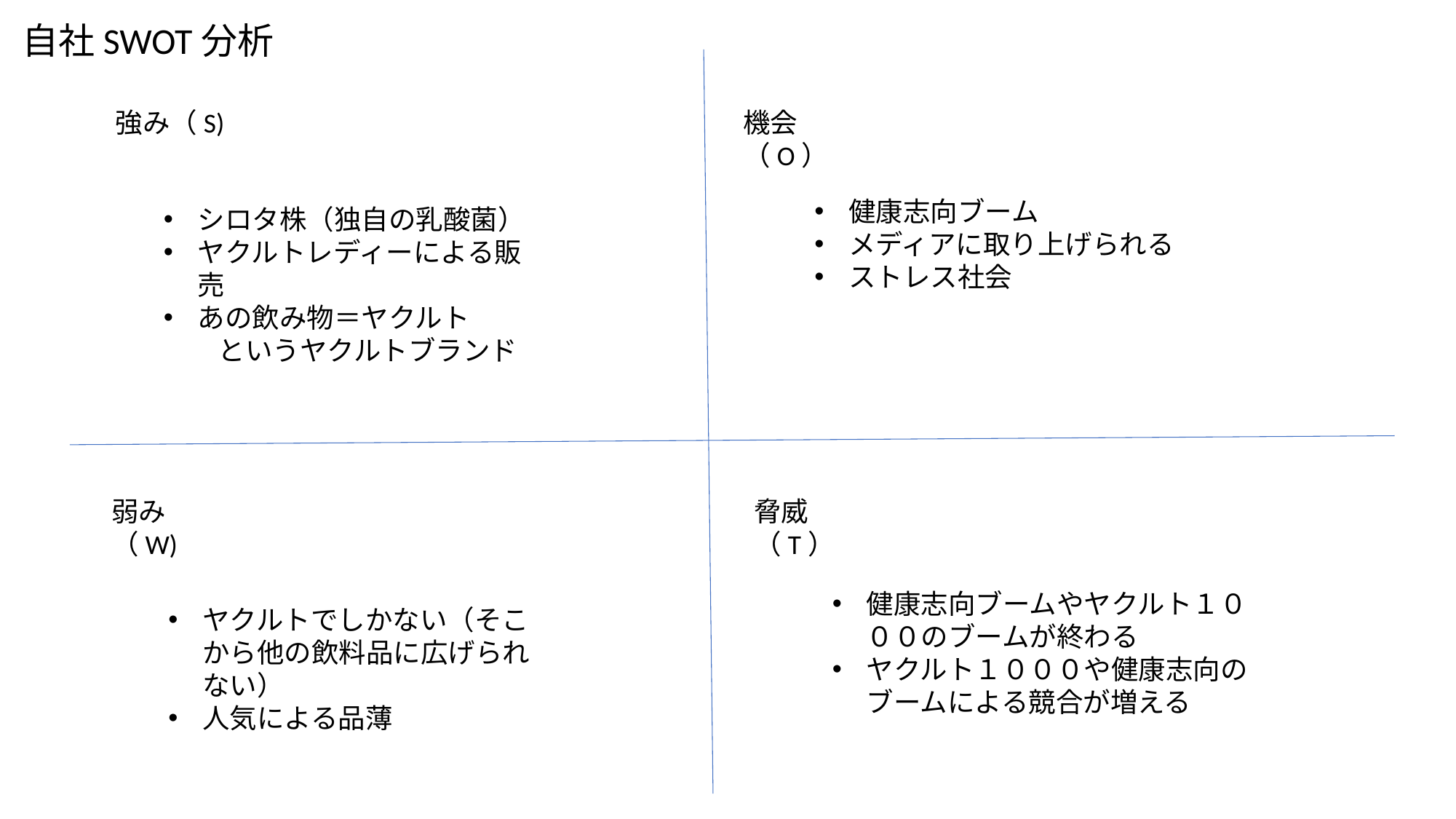

自社SWOT分析
強み（S)
機会（O）
健康志向ブーム
メディアに取り上げられる
ストレス社会
シロタ株（独自の乳酸菌）
ヤクルトレディーによる販売
あの飲み物＝ヤクルト
　　というヤクルトブランド
弱み（W)
脅威（T）
健康志向ブームやヤクルト１０００のブームが終わる
ヤクルト１０００や健康志向のブームによる競合が増える
ヤクルトでしかない（そこから他の飲料品に広げられない）
人気による品薄